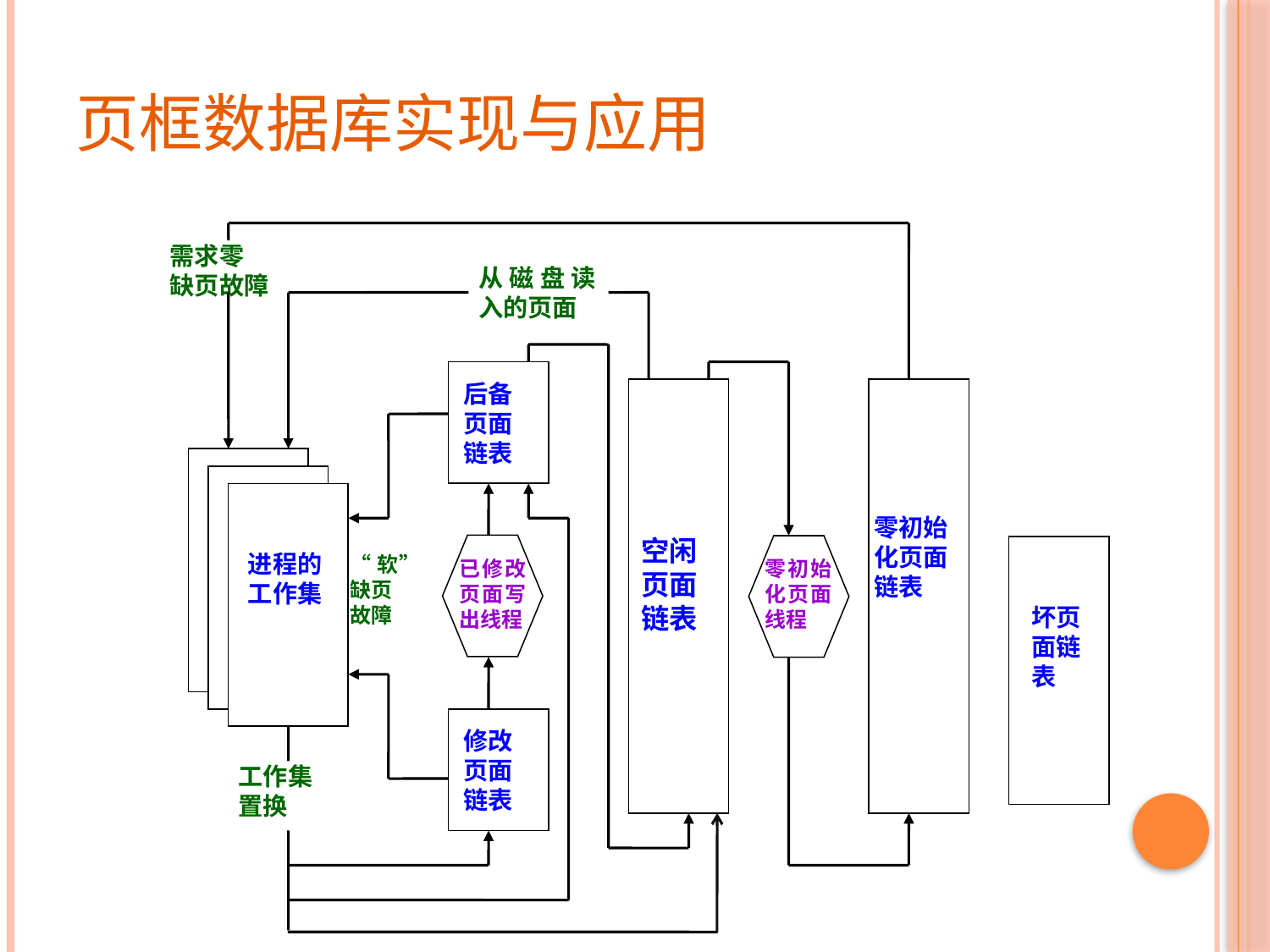

# 页框数据库实现与应用

需求零
缺页故障
从磁盘读入的页面

后备
页面
链表

空闲
页面
链表

零初始
化页面
链表

进程的
工作集

已修改页面写出线程
零初始化页面线程

坏页
面链
表
“软”缺页
故障

修改
页面
链表

工作集
置换